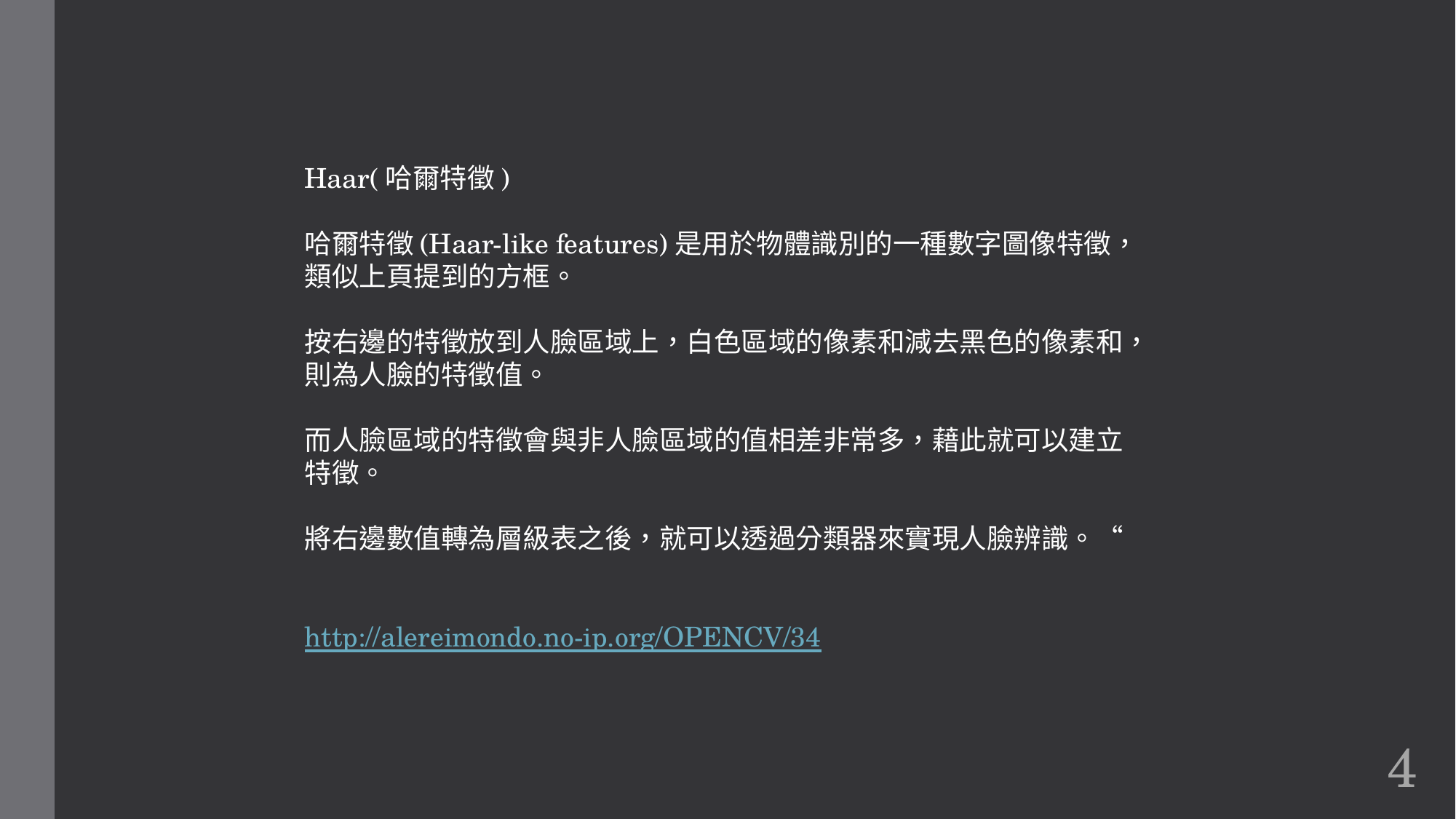

Haar(哈爾特徵)

哈爾特徵(Haar-like features)是用於物體識別的一種數字圖像特徵，
類似上頁提到的方框。

按右邊的特徵放到人臉區域上，白色區域的像素和減去黑色的像素和，
則為人臉的特徵值。

而人臉區域的特徵會與非人臉區域的值相差非常多，藉此就可以建立
特徵。

將右邊數值轉為層級表之後，就可以透過分類器來實現人臉辨識。“

http://alereimondo.no-ip.org/OPENCV/34
4